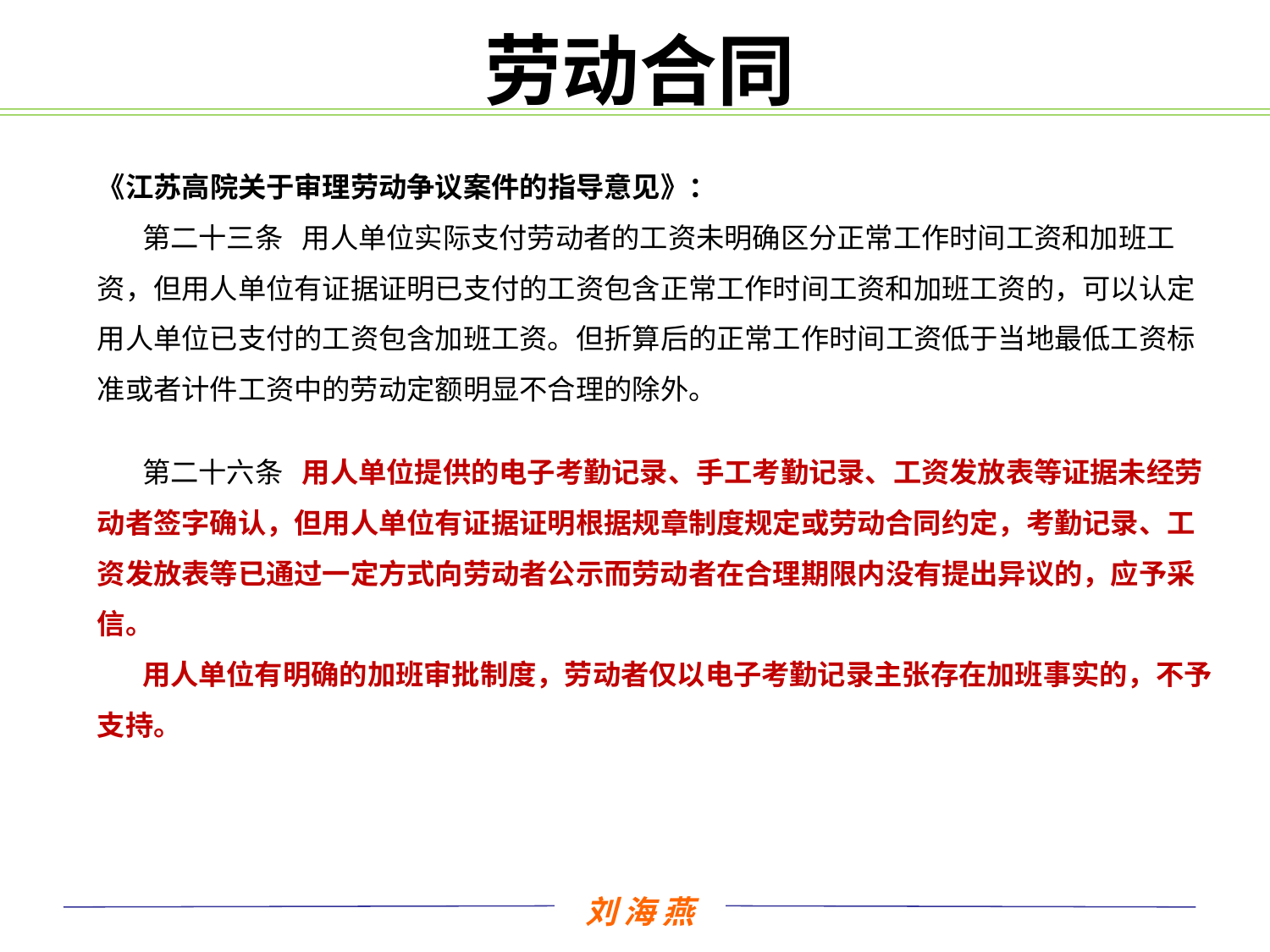

# 劳动合同
《江苏高院关于审理劳动争议案件的指导意见》：
      第二十三条   用人单位实际支付劳动者的工资未明确区分正常工作时间工资和加班工资，但用人单位有证据证明已支付的工资包含正常工作时间工资和加班工资的，可以认定用人单位已支付的工资包含加班工资。但折算后的正常工作时间工资低于当地最低工资标准或者计件工资中的劳动定额明显不合理的除外。
      第二十六条   用人单位提供的电子考勤记录、手工考勤记录、工资发放表等证据未经劳动者签字确认，但用人单位有证据证明根据规章制度规定或劳动合同约定，考勤记录、工资发放表等已通过一定方式向劳动者公示而劳动者在合理期限内没有提出异议的，应予采信。
      用人单位有明确的加班审批制度，劳动者仅以电子考勤记录主张存在加班事实的，不予支持。